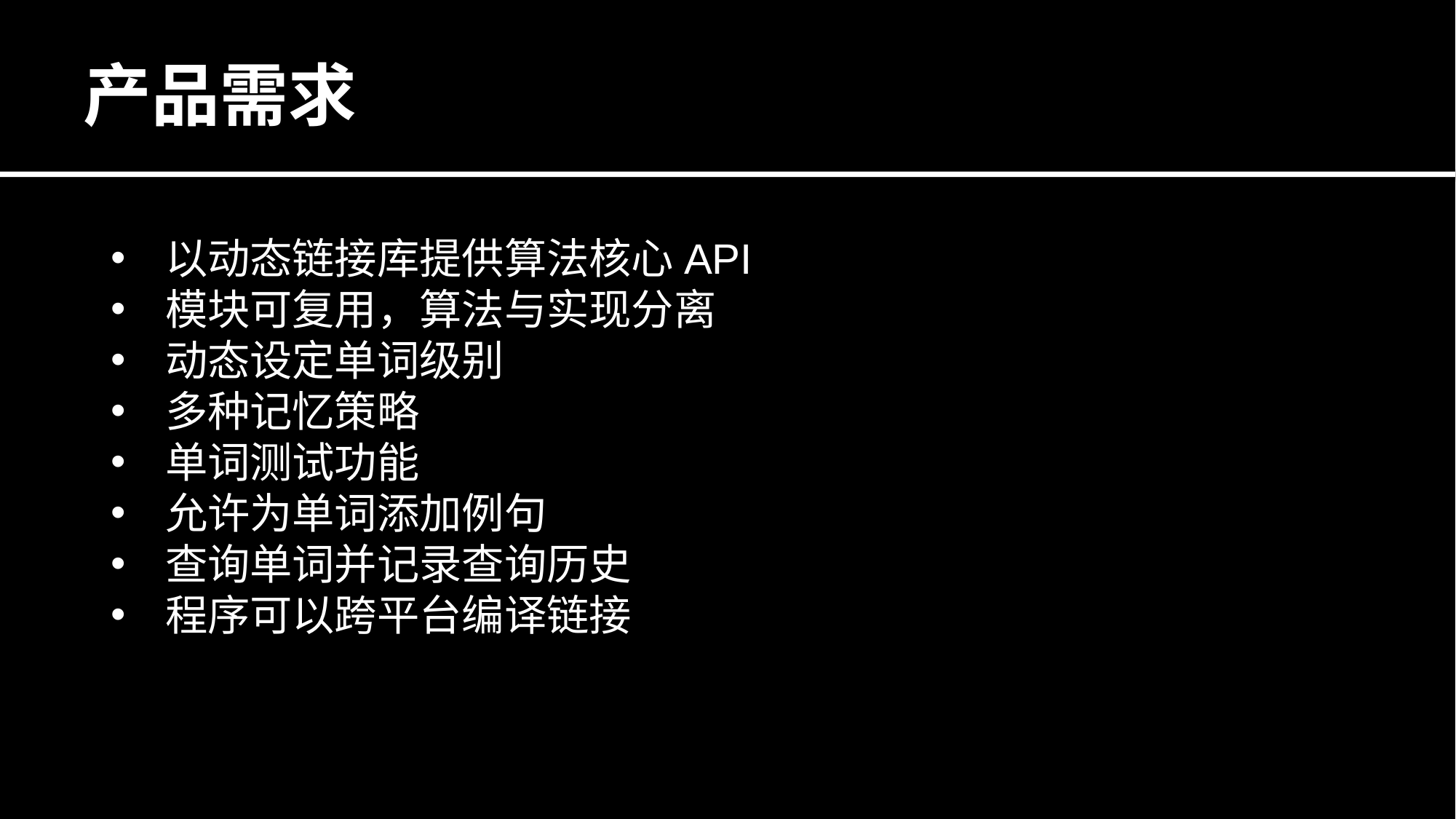

# 产品需求
以动态链接库提供算法核心API
模块可复用，算法与实现分离
动态设定单词级别
多种记忆策略
单词测试功能
允许为单词添加例句
查询单词并记录查询历史
程序可以跨平台编译链接